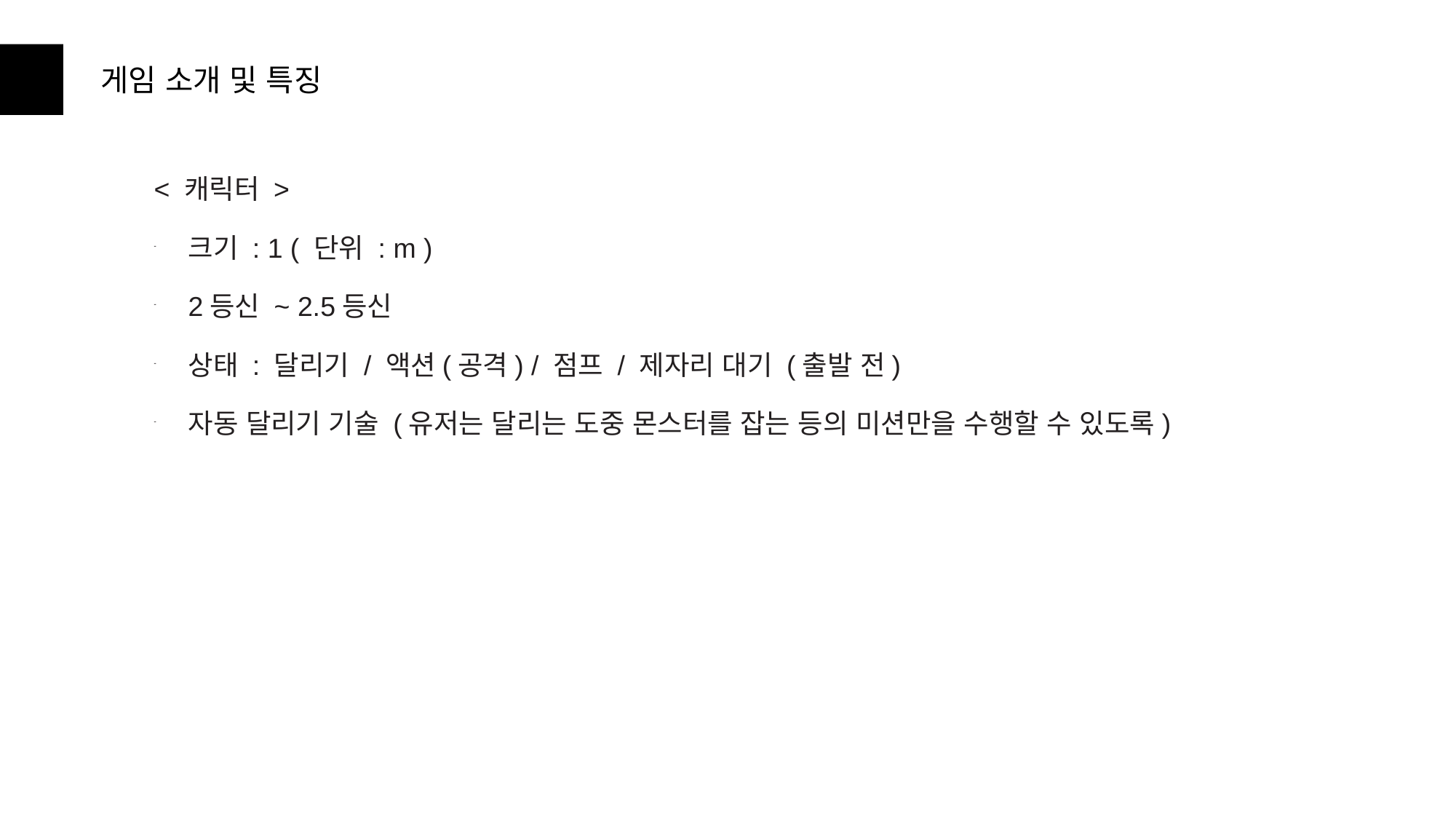

게임 소개 및 특징
< 캐릭터 >
크기 : 1 ( 단위 : m )
2등신 ~ 2.5등신
상태 : 달리기 / 액션(공격) / 점프 / 제자리 대기 (출발 전)
자동 달리기 기술 (유저는 달리는 도중 몬스터를 잡는 등의 미션만을 수행할 수 있도록)